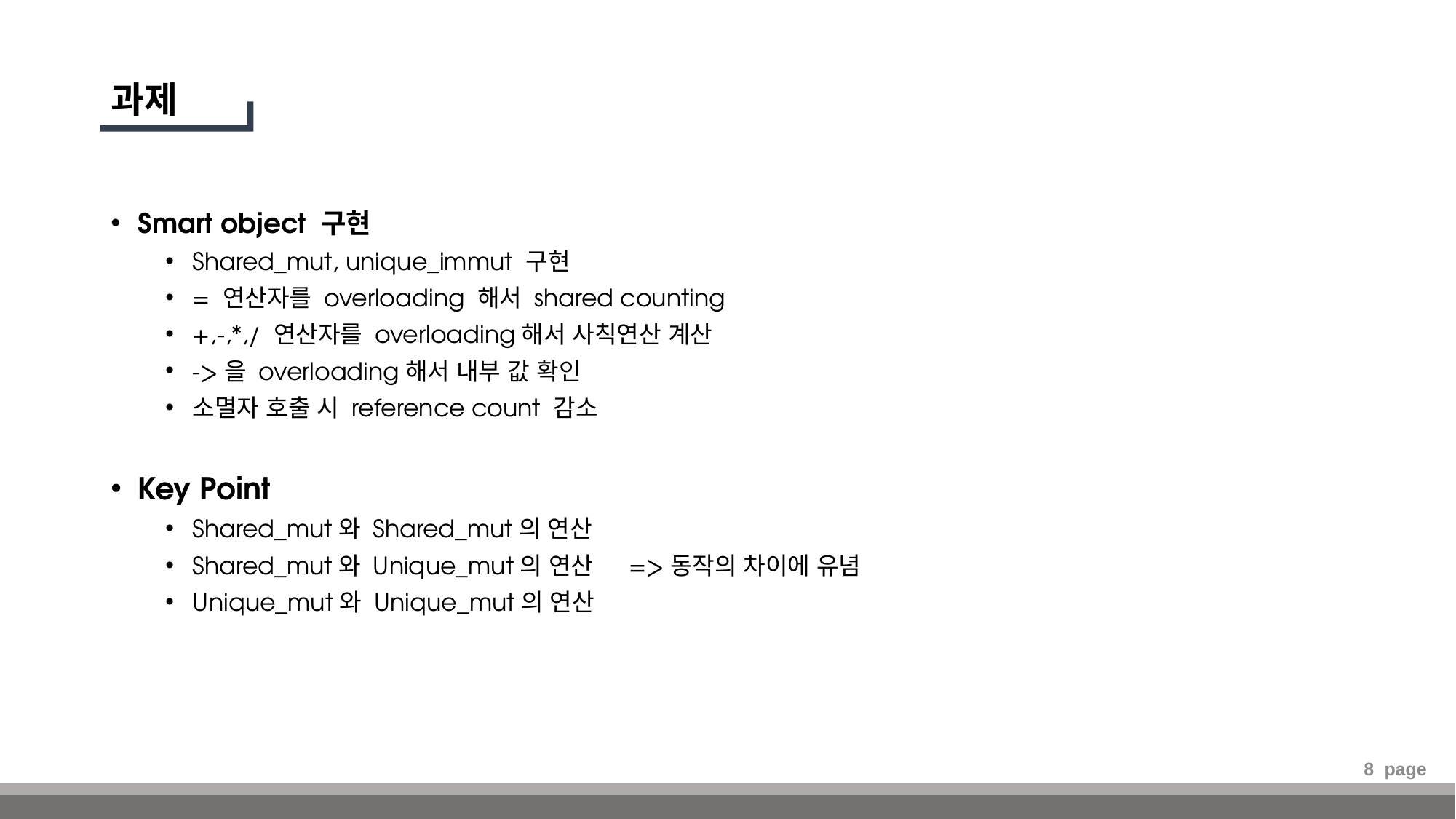

# 과제

Smart object 구현
Shared_mut, unique_immut 구현
= 연산자를 overloading 해서 shared counting
+,-,*,/ 연산자를 overloading해서 사칙연산 계산
->을 overloading해서 내부 값 확인
소멸자 호출 시 reference count 감소

Key Point
Shared_mut와 Shared_mut의 연산
Shared_mut와 Unique_mut의 연산	=>동작의 차이에 유념
Unique_mut와 Unique_mut의 연산

8